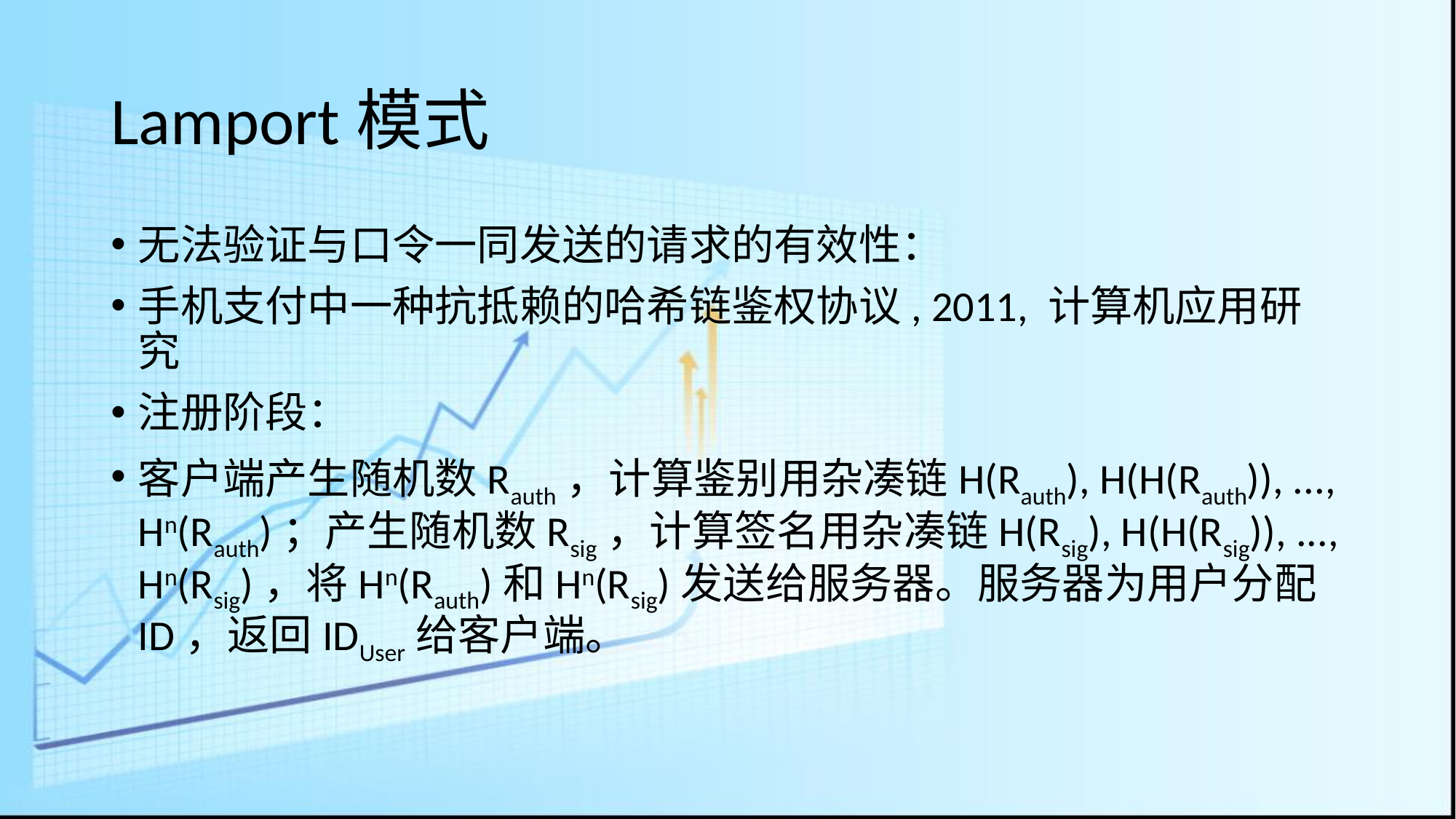

# Lamport模式
无法验证与口令一同发送的请求的有效性：
手机支付中一种抗抵赖的哈希链鉴权协议, 2011, 计算机应用研究
注册阶段：
客户端产生随机数Rauth，计算鉴别用杂凑链H(Rauth), H(H(Rauth)), ..., Hn(Rauth)；产生随机数Rsig，计算签名用杂凑链H(Rsig), H(H(Rsig)), ..., Hn(Rsig)，将Hn(Rauth)和Hn(Rsig)发送给服务器。服务器为用户分配ID，返回IDUser给客户端。